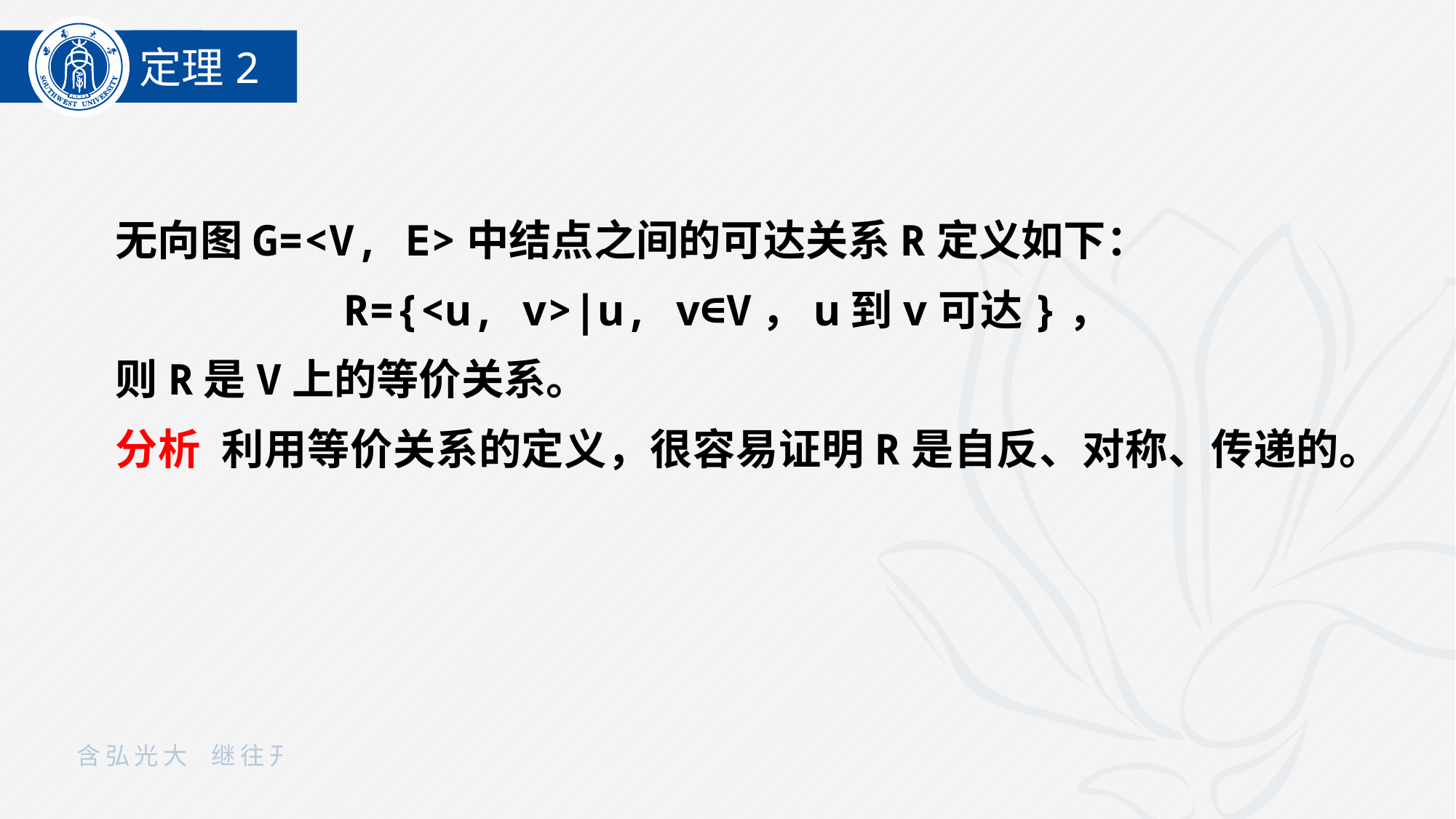

定理2
无向图G=<V, E>中结点之间的可达关系R定义如下：
R={<u, v>|u, v∈V，u到v可达}，
则R是V上的等价关系。
分析  利用等价关系的定义，很容易证明R是自反、对称、传递的。